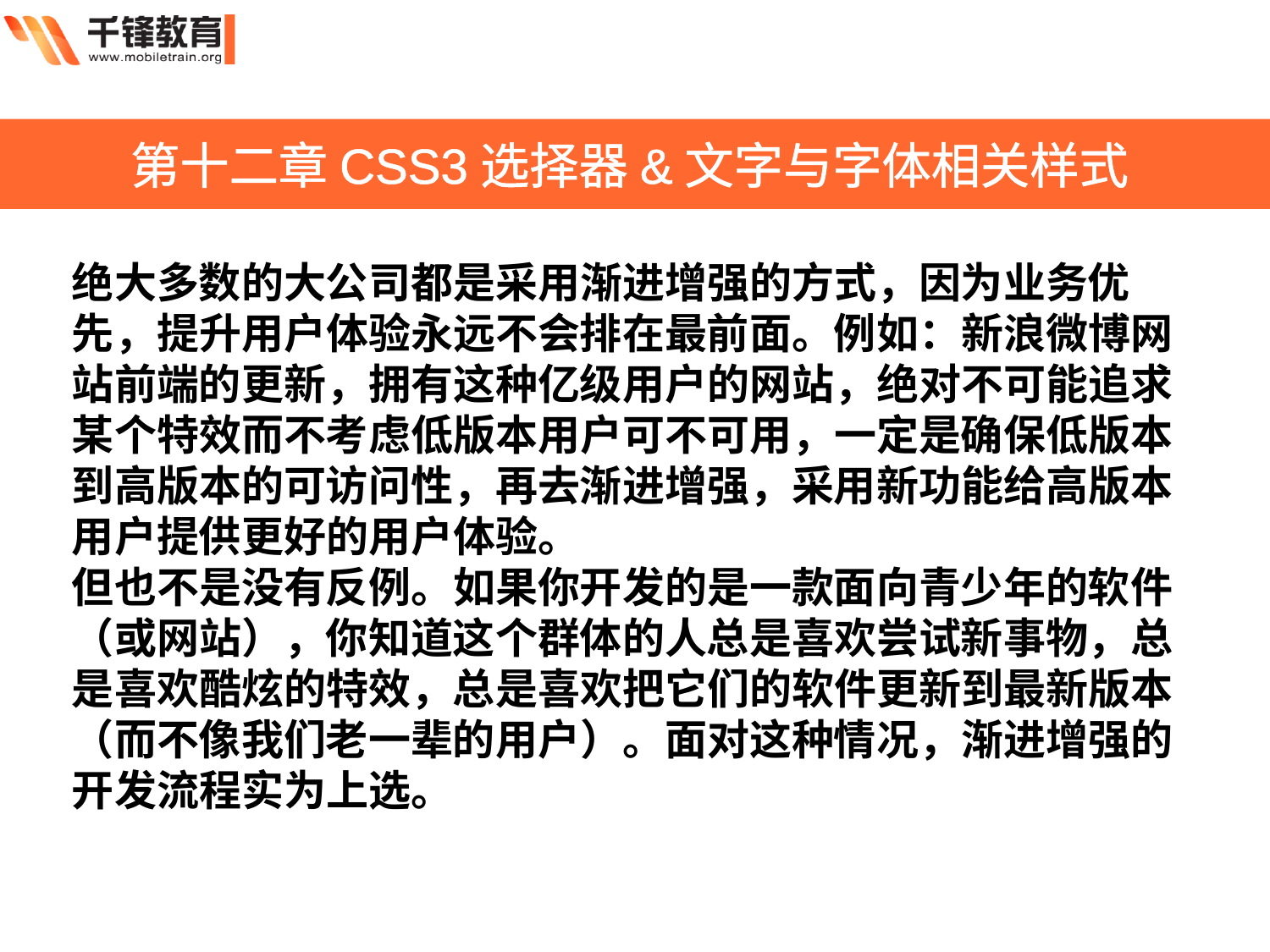

第十二章CSS3选择器&文字与字体相关样式
绝大多数的大公司都是采用渐进增强的方式，因为业务优先，提升用户体验永远不会排在最前面。例如：新浪微博网站前端的更新，拥有这种亿级用户的网站，绝对不可能追求某个特效而不考虑低版本用户可不可用，一定是确保低版本到高版本的可访问性，再去渐进增强，采用新功能给高版本用户提供更好的用户体验。
但也不是没有反例。如果你开发的是一款面向青少年的软件（或网站），你知道这个群体的人总是喜欢尝试新事物，总是喜欢酷炫的特效，总是喜欢把它们的软件更新到最新版本（而不像我们老一辈的用户）。面对这种情况，渐进增强的开发流程实为上选。